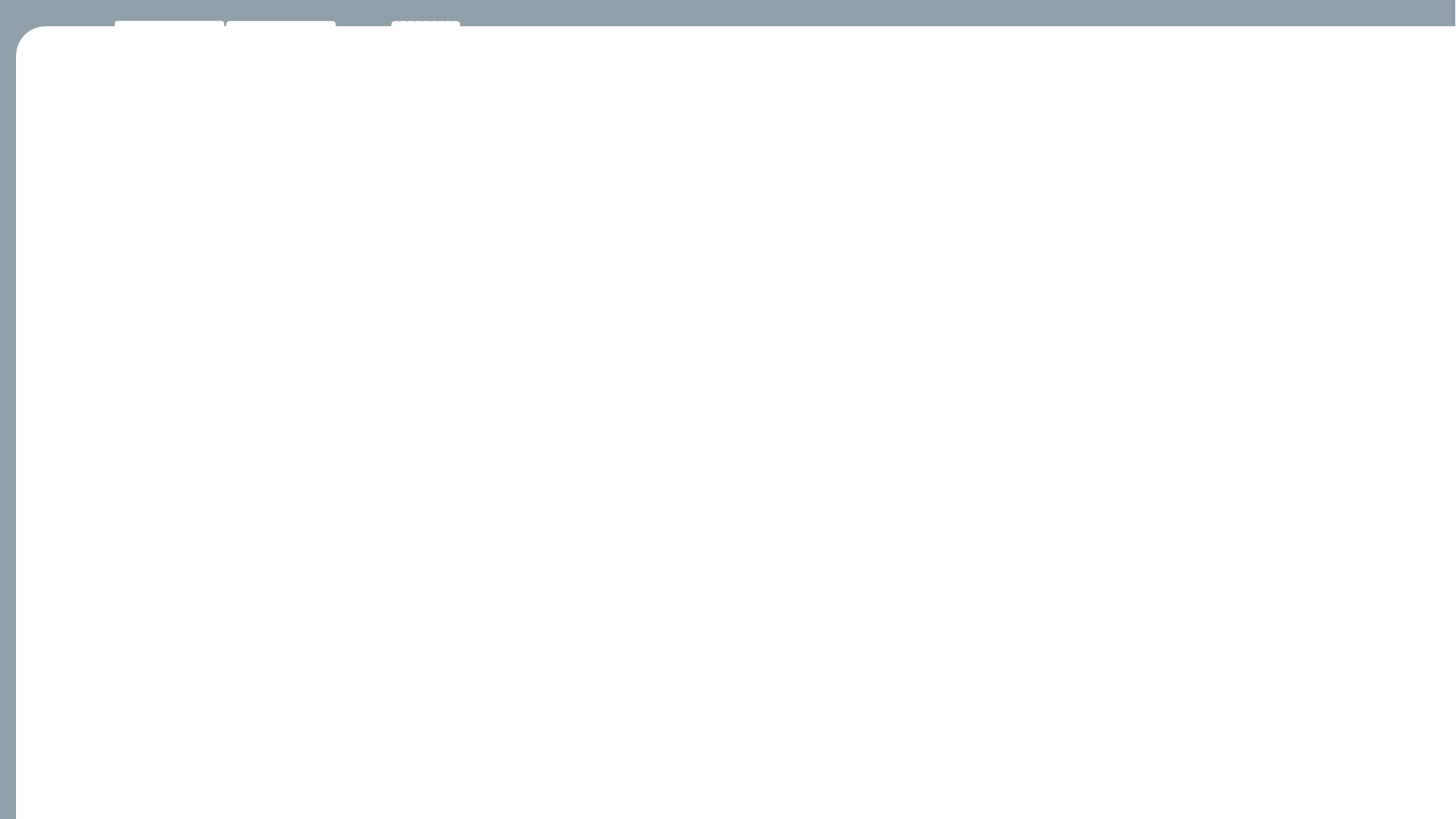

Introduction

100%

본 논문은  NIPS 2017에서 소개된 Prototypical Networks for Few-shot Learning[1]으로 Prototypical Networks를 이용하여 few-shot learning을 할 수 있는 모델 제안하는 논문이다.

Few-shot learning은 train dataset에는 없는 새로운 class를 예측하는 상황에서 분류할 class에 대해 충분한 dataset을 가지고 있지 않을 경우 새로운 class를 분류하기 위해 분류기를 조정되어야 하는 작업

이러한 경우 새로운 데이터를 가지고 re-training 할 수 있으나 과적합될 확률이 매우 높다.

이를 해결하기 위해 논문의 저자는 protypical networks를 고안

Protonet은 각 class에 대해 single prototype representation이 있는 embedding을 base로 접근

이를 위해 neural network를 사용하여 임베딩 공간에 대한 입력의 비선형 매핑을 학습하고, Embedding             공간에서  설정된 support set의 평균으로 class의 prototype을 만듦